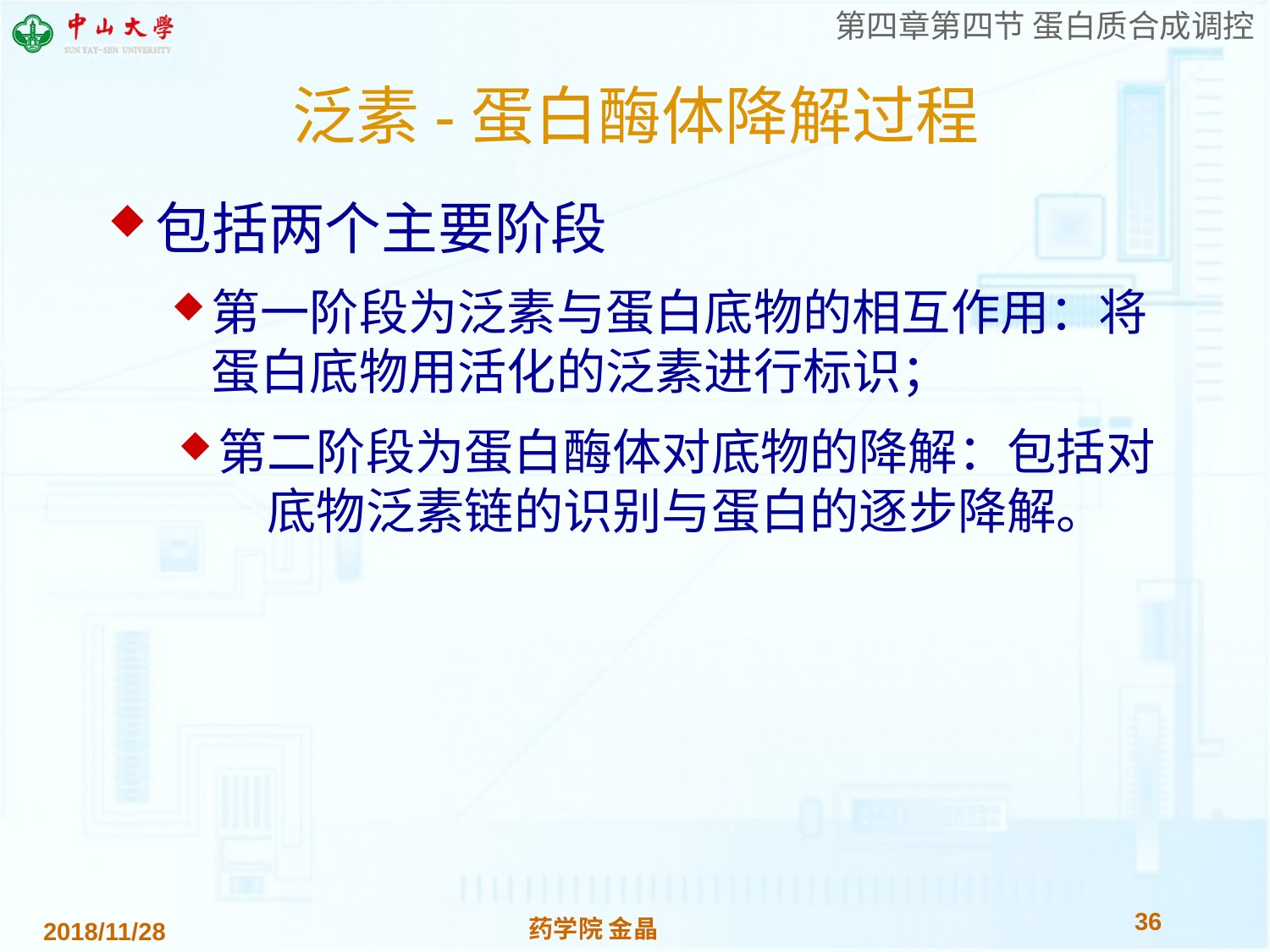

# 泛素-蛋白酶体降解过程
包括两个主要阶段
第一阶段为泛素与蛋白底物的相互作用：将蛋白底物用活化的泛素进行标识；
第二阶段为蛋白酶体对底物的降解：包括对底物泛素链的识别与蛋白的逐步降解。

36
药学院 金晶
2018/11/28